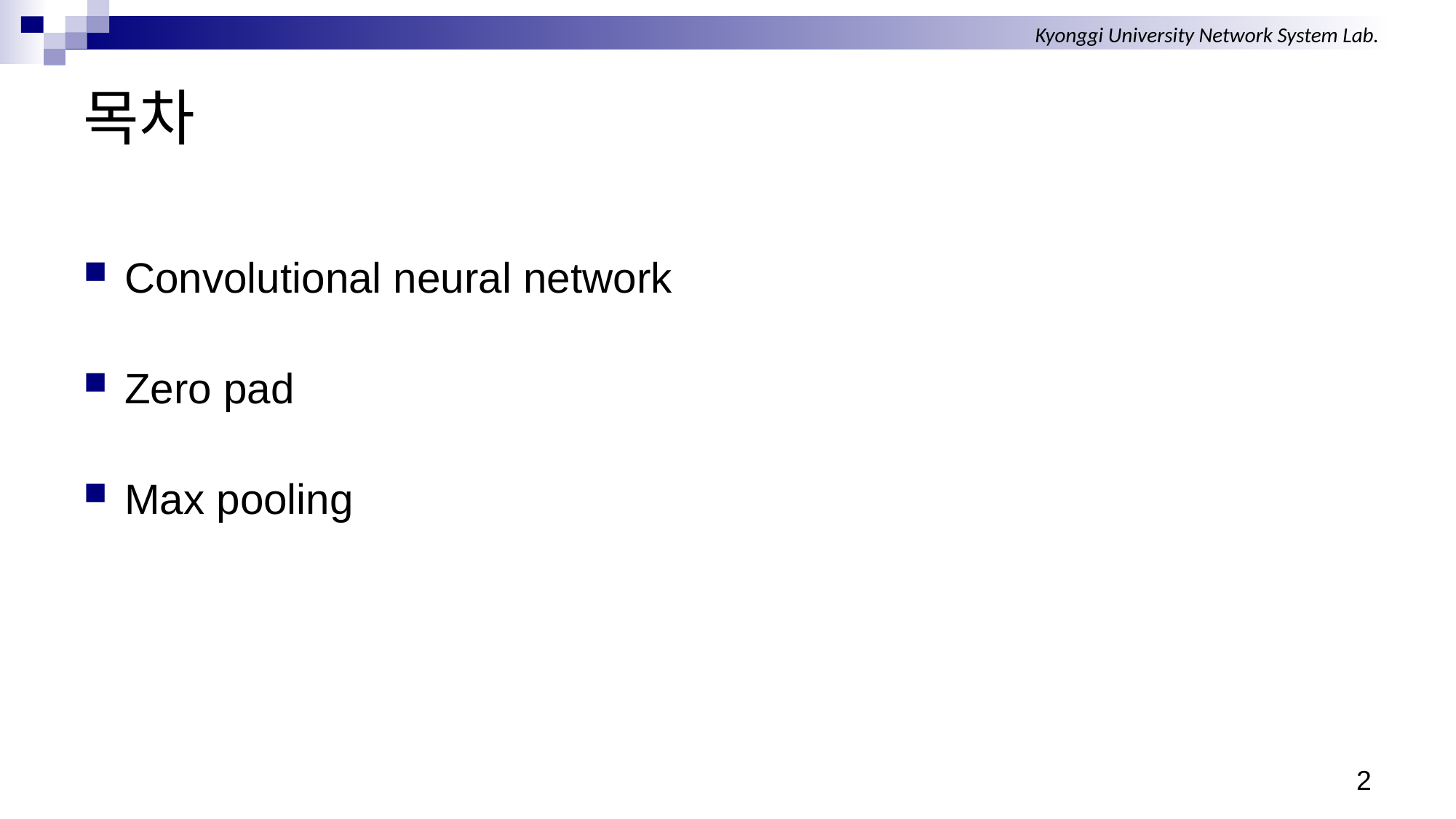

# 목차
Convolutional neural network
Zero pad
Max pooling
2